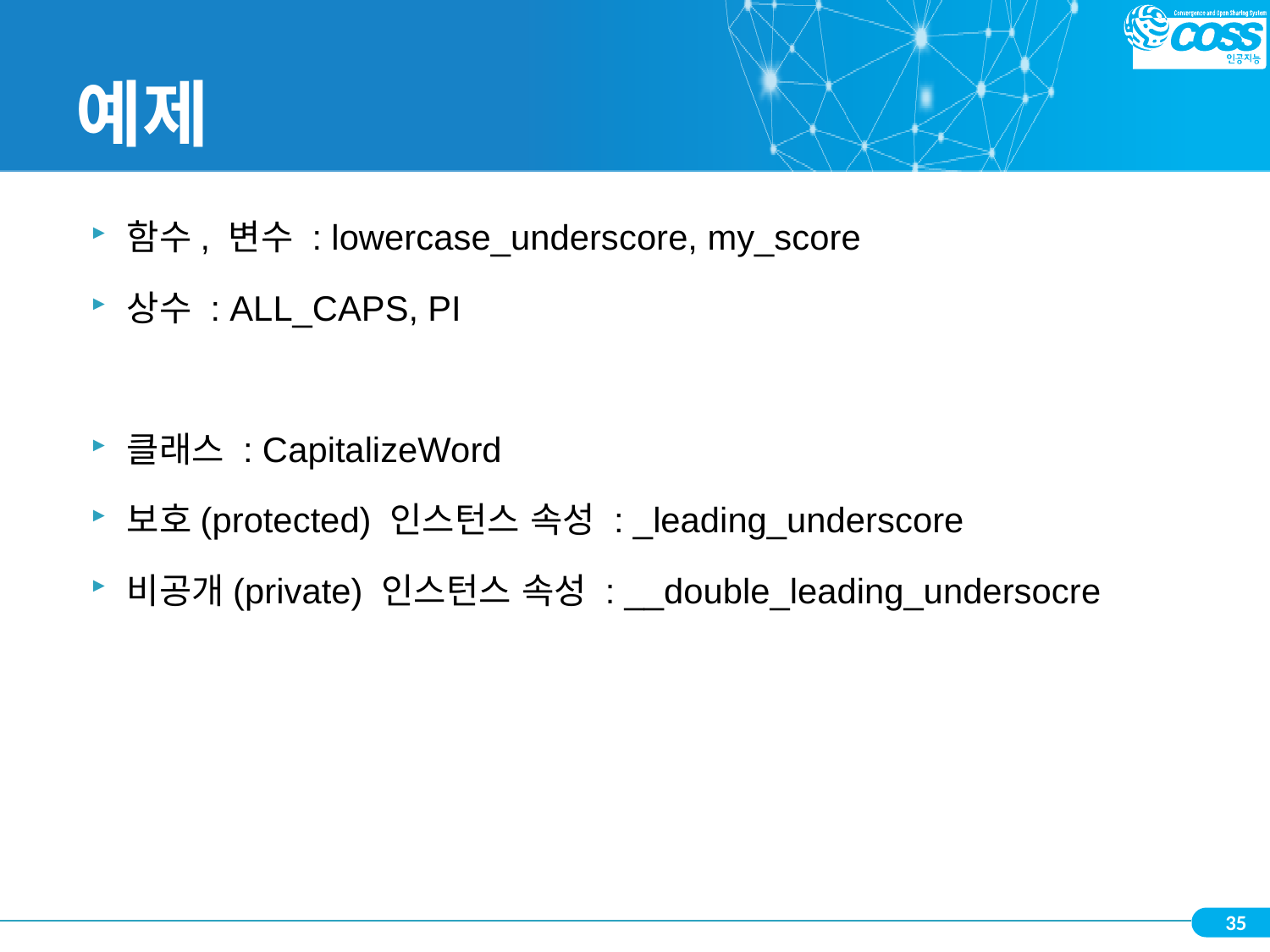

# 예제
함수, 변수 : lowercase_underscore, my_score
상수 : ALL_CAPS, PI

클래스 : CapitalizeWord
보호(protected) 인스턴스 속성 : _leading_underscore
비공개(private) 인스턴스 속성 : __double_leading_undersocre